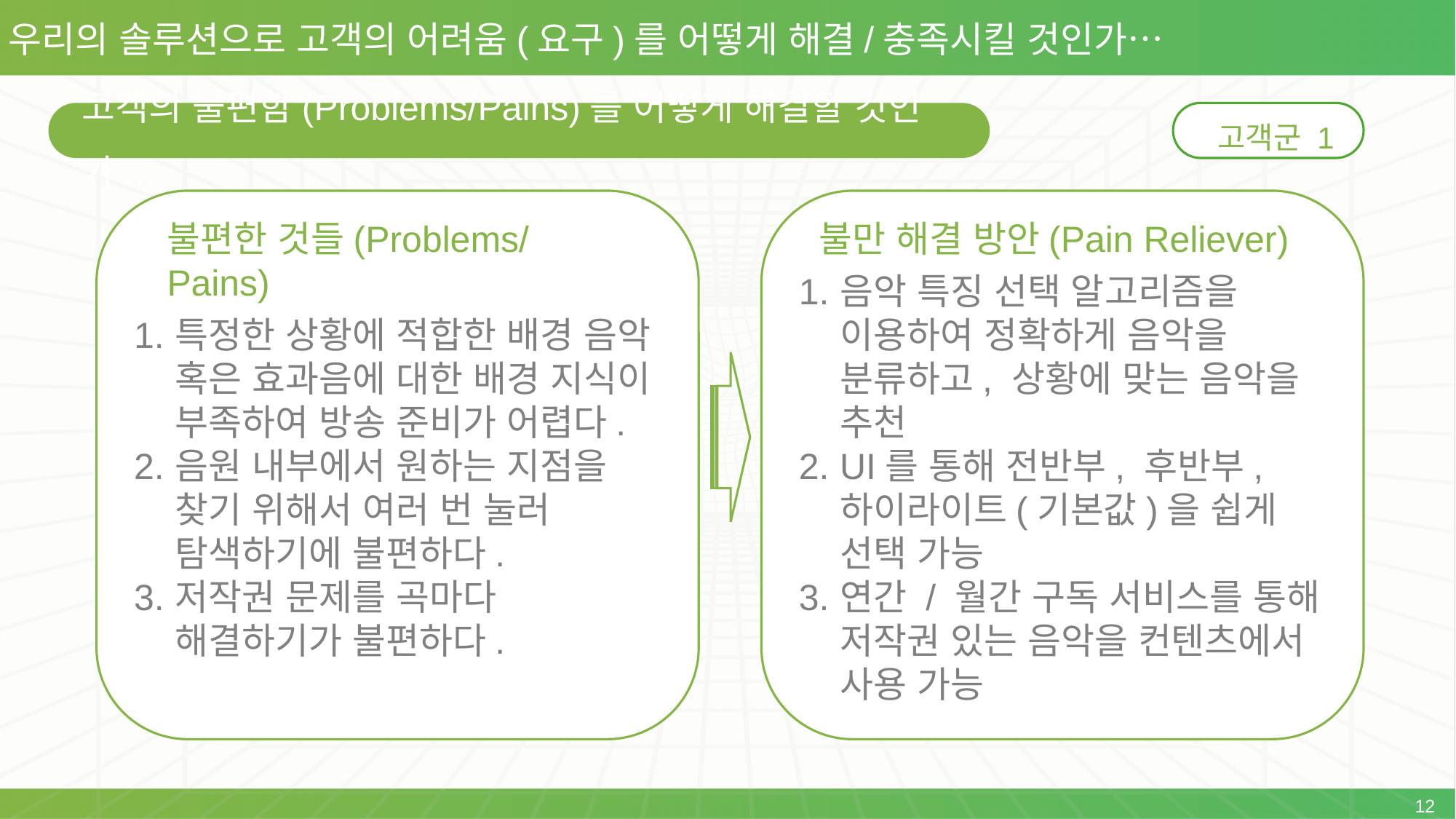

우리의 솔루션으로 고객의 어려움(요구)를 어떻게 해결/충족시킬 것인가…
고객의 불편함(Problems/Pains)를 어떻게 해결할 것인가...
고객군 1

특정한 상황에 적합한 배경 음악 혹은 효과음에 대한 배경 지식이 부족하여 방송 준비가 어렵다.
음원 내부에서 원하는 지점을 찾기 위해서 여러 번 눌러 탐색하기에 불편하다.
저작권 문제를 곡마다 해결하기가 불편하다.

음악 특징 선택 알고리즘을 이용하여 정확하게 음악을 분류하고, 상황에 맞는 음악을 추천
UI를 통해 전반부, 후반부, 하이라이트(기본값)을 쉽게 선택 가능
연간 / 월간 구독 서비스를 통해 저작권 있는 음악을 컨텐츠에서 사용 가능
불만 해결 방안(Pain Reliever)
불편한 것들(Problems/Pains)

12